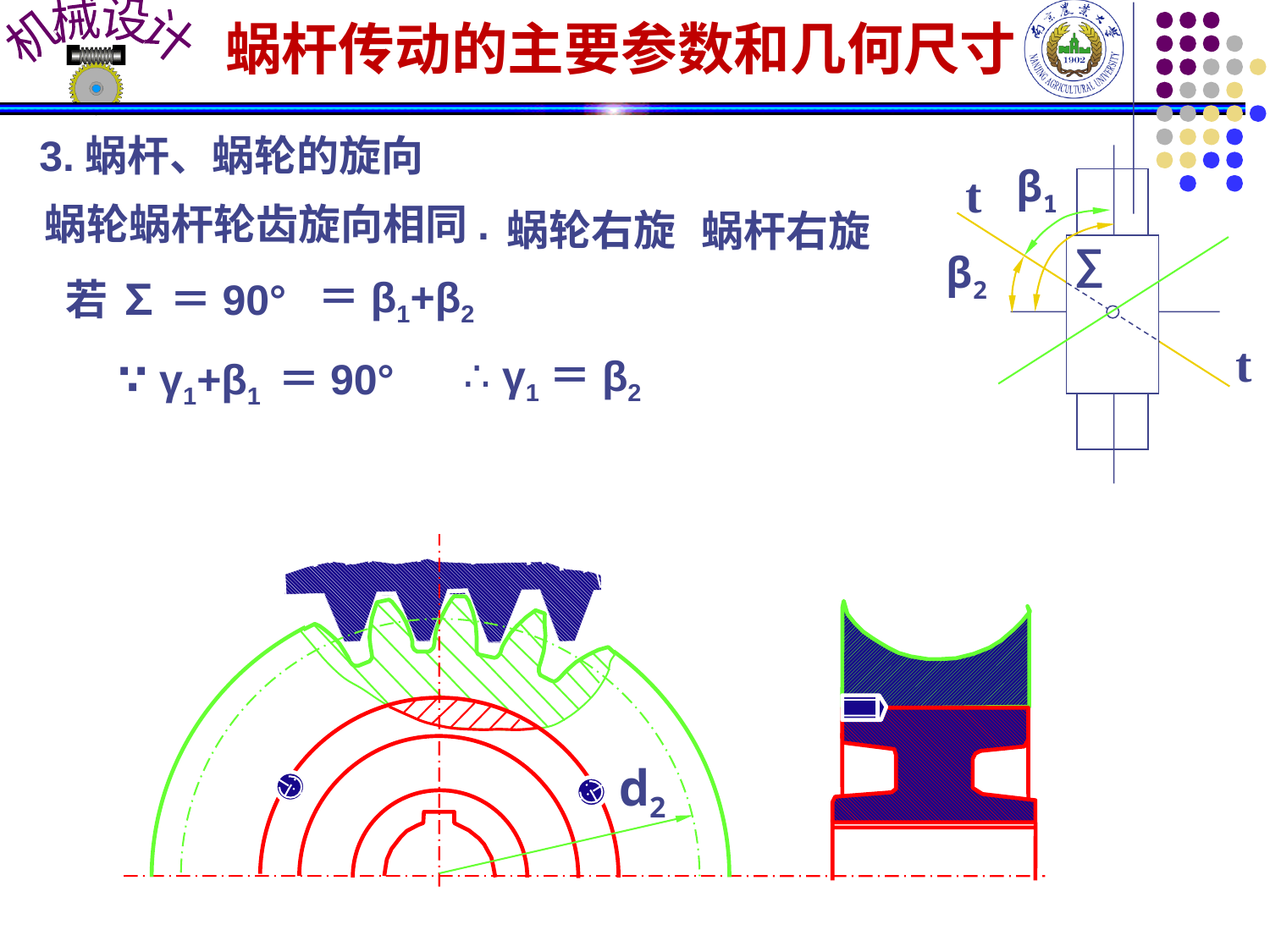

蜗杆传动的主要参数和几何尺寸
3.蜗杆、蜗轮的旋向

β1

t

t
β2

蜗轮蜗杆轮齿旋向相同.
蜗轮右旋
蜗杆右旋

∑

＝β1+β2
若 ∑ ＝90°
∴ γ1＝β2
∵ γ1+β1 ＝90°

d2